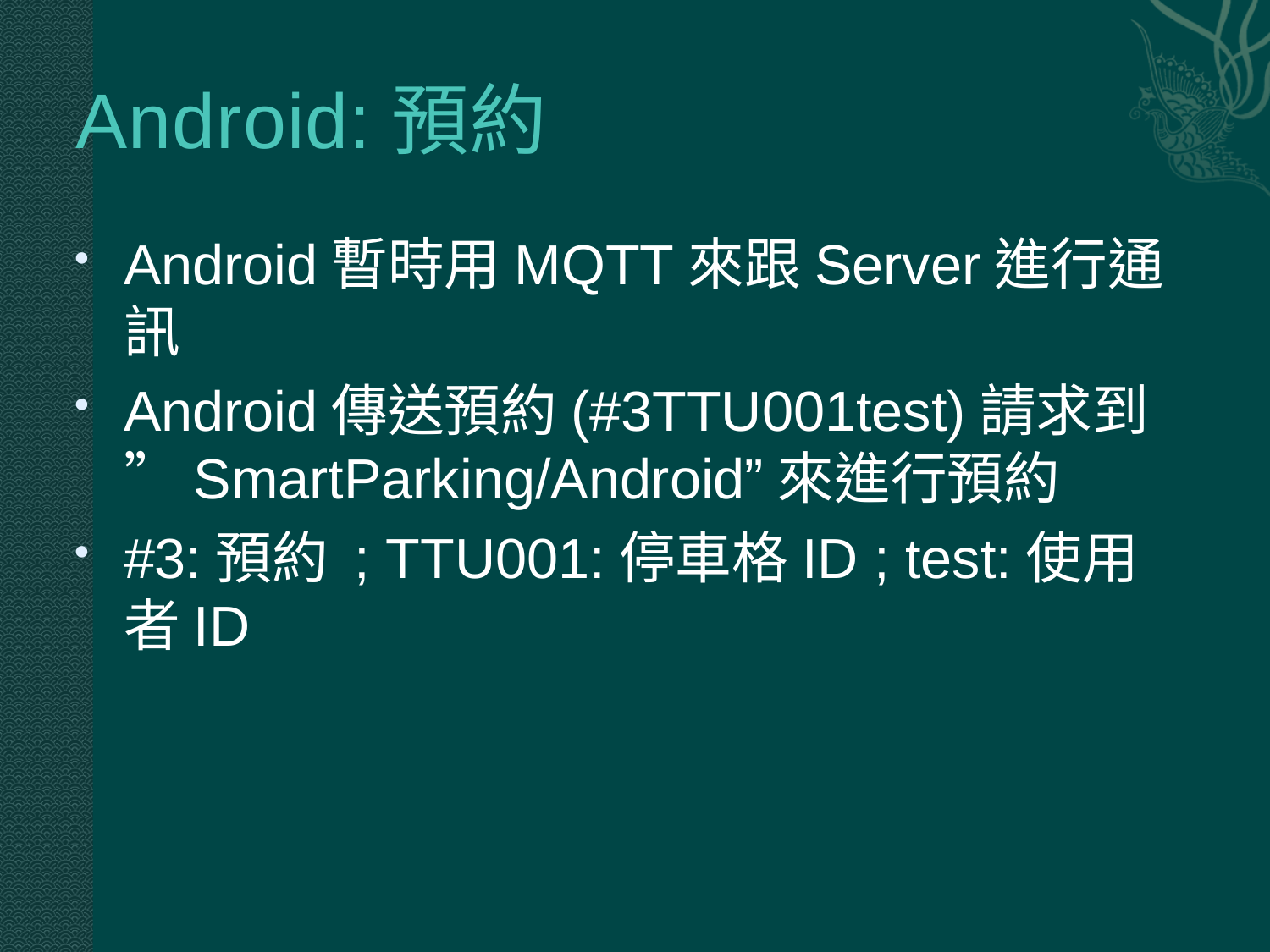

# Android:預約
Android暫時用MQTT來跟Server進行通訊
Android傳送預約(#3TTU001test)請求到”SmartParking/Android”來進行預約
#3:預約 ; TTU001:停車格ID ; test:使用者ID